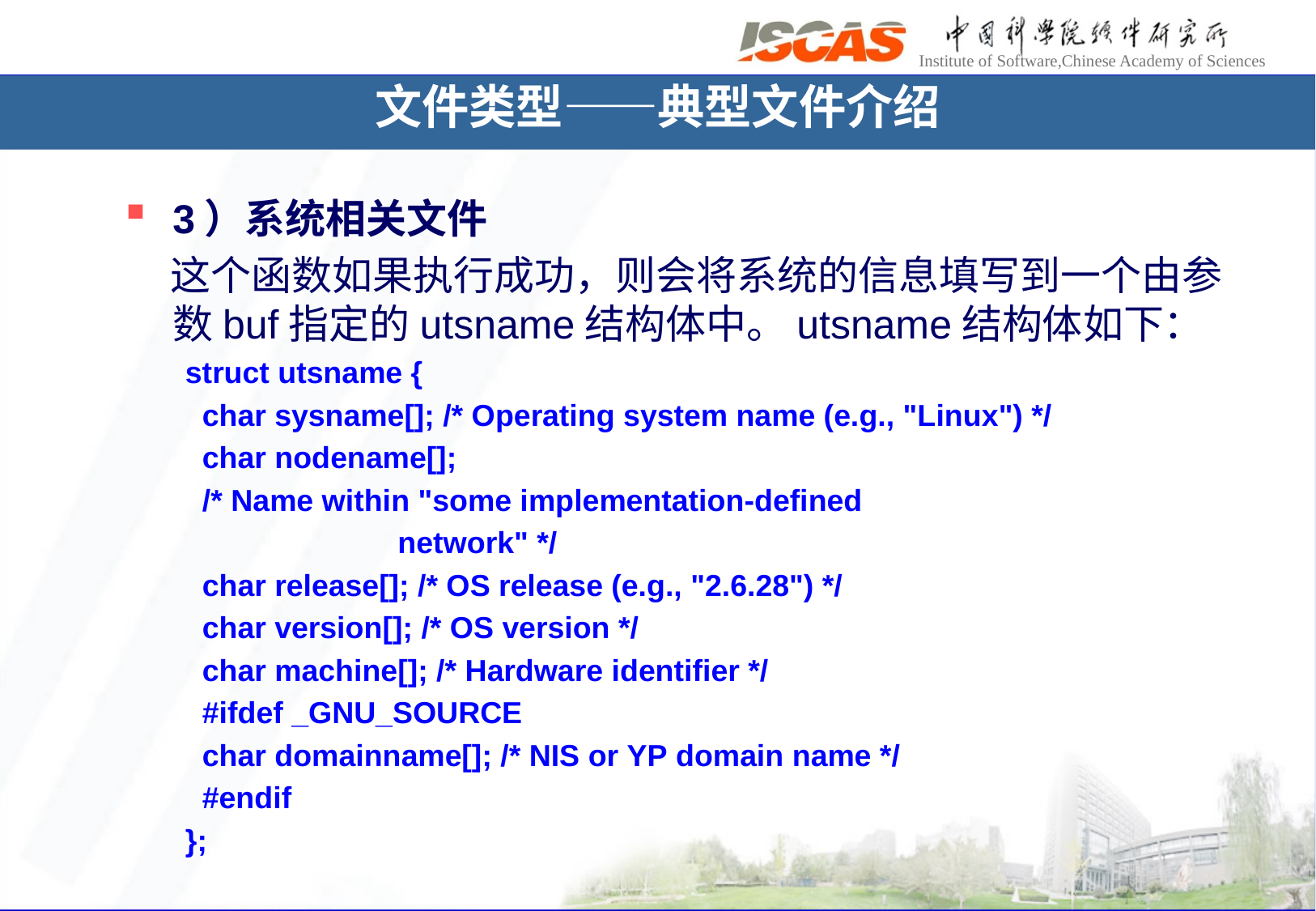

文件类型——典型文件介绍
3）系统相关文件
    这个函数如果执行成功，则会将系统的信息填写到一个由参数buf指定的utsname结构体中。utsname结构体如下：
struct utsname {
  char sysname[]; /* Operating system name (e.g., "Linux") */
  char nodename[];
  /* Name within "some implementation-defined
                         network" */
  char release[]; /* OS release (e.g., "2.6.28") */
  char version[]; /* OS version */
  char machine[]; /* Hardware identifier */
  #ifdef _GNU_SOURCE
  char domainname[]; /* NIS or YP domain name */
  #endif
};